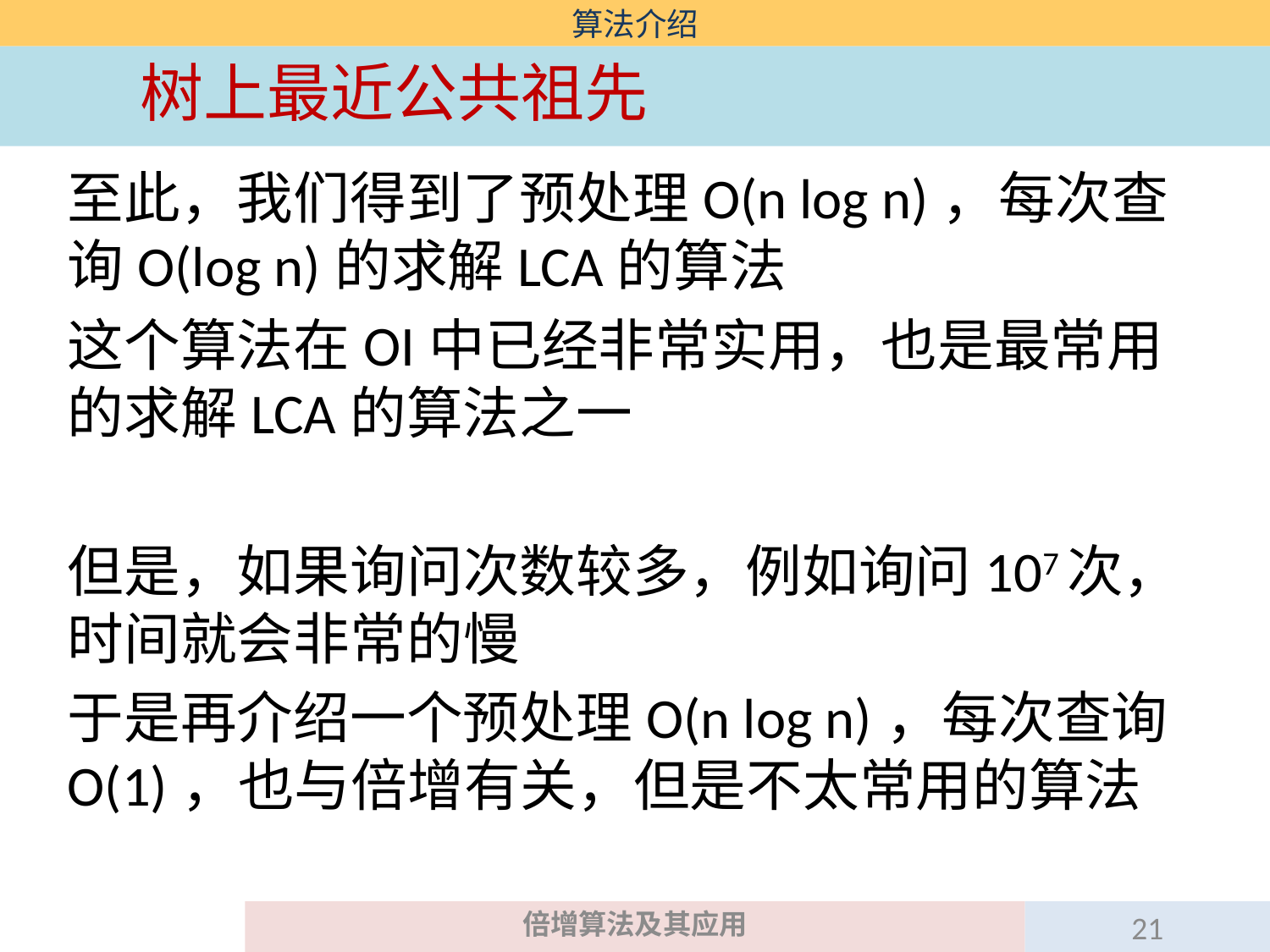

# 算法介绍
	树上最近公共祖先
至此，我们得到了预处理O(n log n)，每次查询O(log n)的求解LCA的算法
这个算法在OI中已经非常实用，也是最常用的求解LCA的算法之一

但是，如果询问次数较多，例如询问107次，时间就会非常的慢
于是再介绍一个预处理O(n log n)，每次查询O(1)，也与倍增有关，但是不太常用的算法
倍增算法及其应用
21